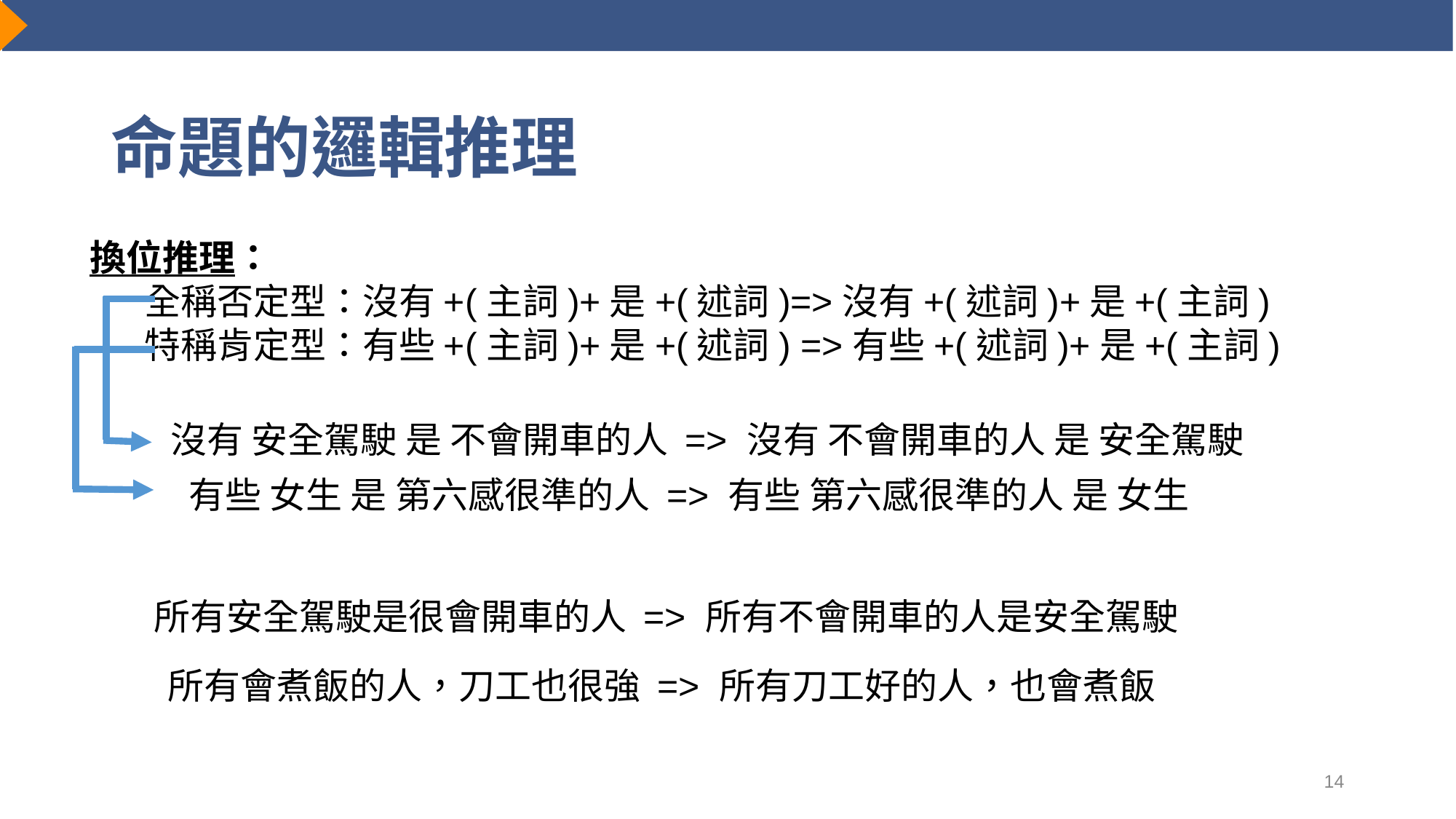

# 命題的邏輯推理
換位推理：
全稱否定型：沒有+(主詞)+是+(述詞)=>沒有+(述詞)+是+(主詞)
特稱肯定型：有些+(主詞)+是+(述詞) =>有些+(述詞)+是+(主詞)
沒有 安全駕駛 是 不會開車的人 => 沒有 不會開車的人 是 安全駕駛
有些 女生 是 第六感很準的人 => 有些 第六感很準的人 是 女生
所有安全駕駛是很會開車的人 => 所有不會開車的人是安全駕駛
所有會煮飯的人，刀工也很強 => 所有刀工好的人，也會煮飯
14